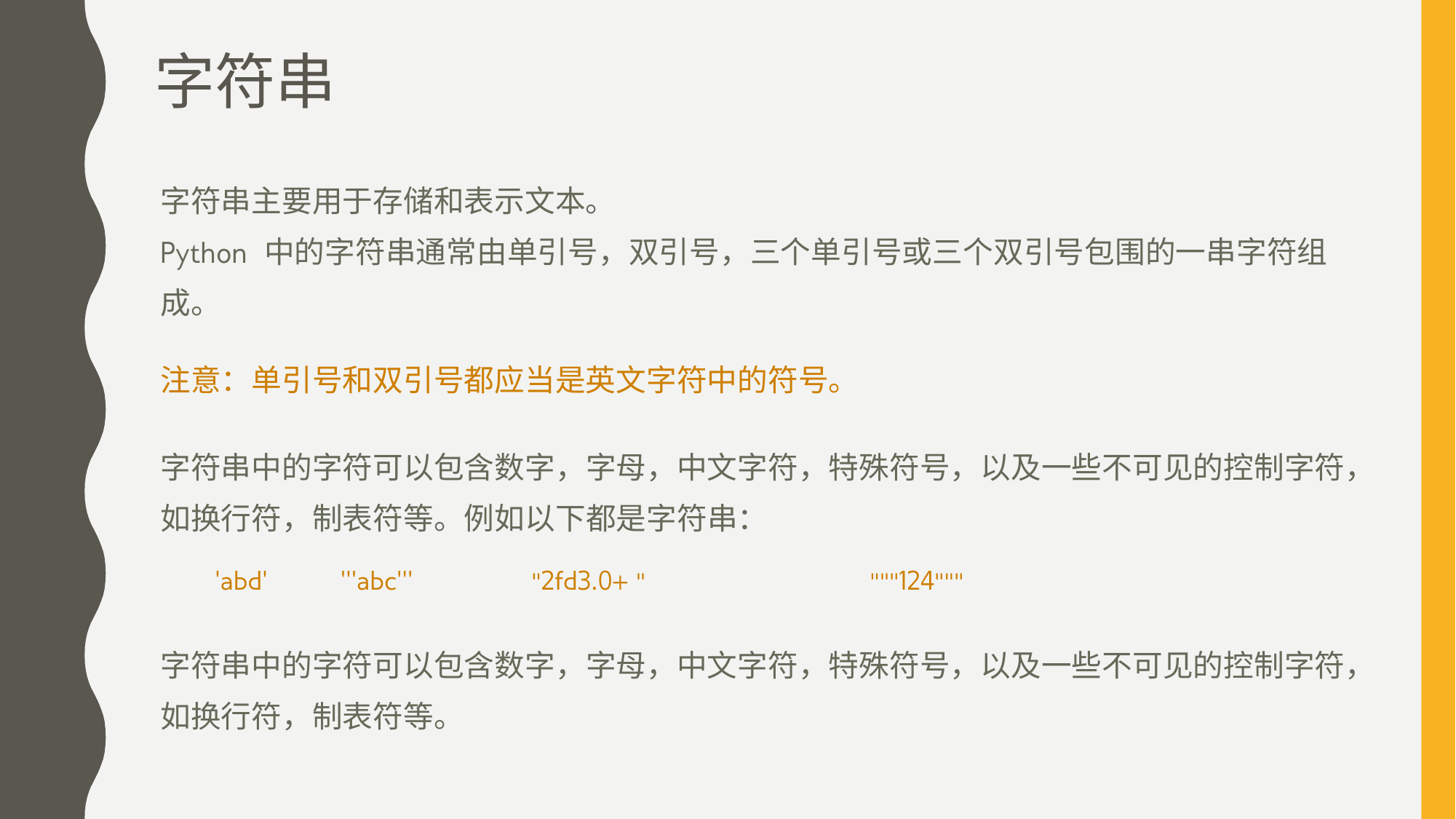

# 字符串
字符串主要用于存储和表示文本。
Python 中的字符串通常由单引号，双引号，三个单引号或三个双引号包围的一串字符组成。

注意：单引号和双引号都应当是英文字符中的符号。

字符串中的字符可以包含数字，字母，中文字符，特殊符号，以及一些不可见的控制字符，如换行符，制表符等。例如以下都是字符串：
'abd'	  '''abc'''	            "2fd3.0+ " 		"""124"""

字符串中的字符可以包含数字，字母，中文字符，特殊符号，以及一些不可见的控制字符，如换行符，制表符等。